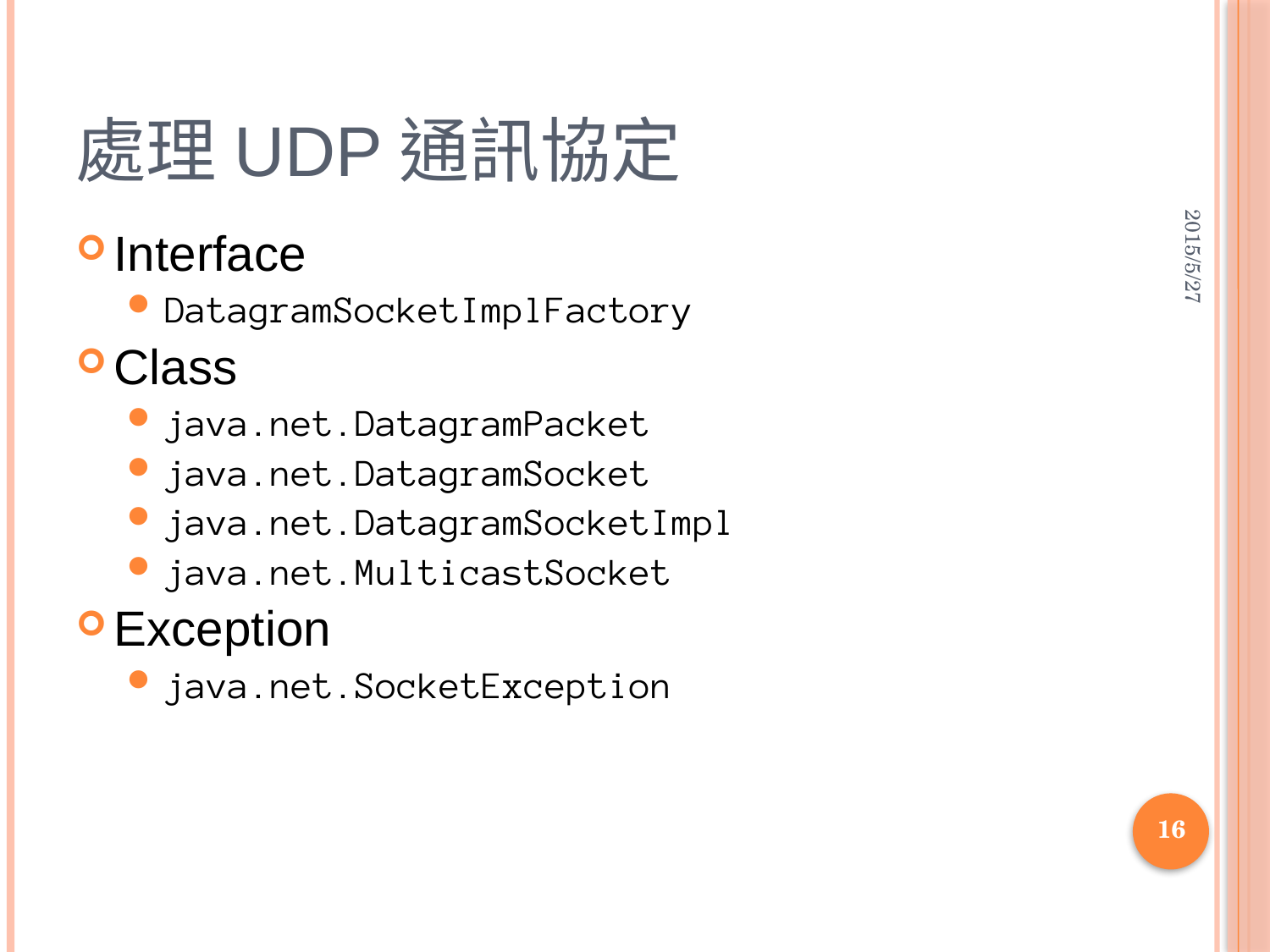

# 處理UDP通訊協定
2015/5/27
Interface
DatagramSocketImplFactory
Class
java.net.DatagramPacket
java.net.DatagramSocket
java.net.DatagramSocketImpl
java.net.MulticastSocket
Exception
java.net.SocketException
16